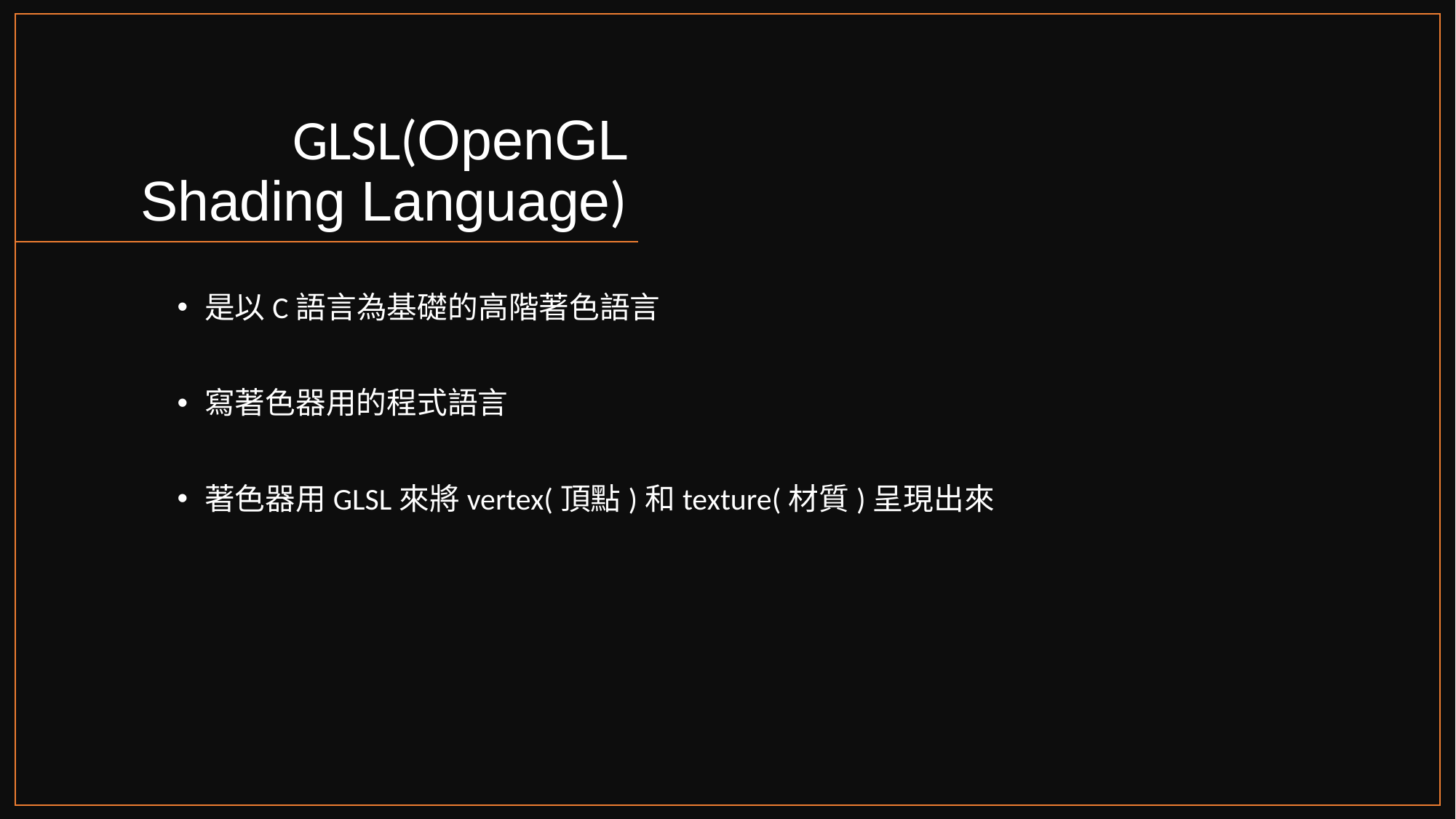

# GLSL(OpenGL Shading Language)
是以C語言為基礎的高階著色語言

寫著色器用的程式語言

著色器用GLSL來將vertex(頂點)和texture(材質)呈現出來